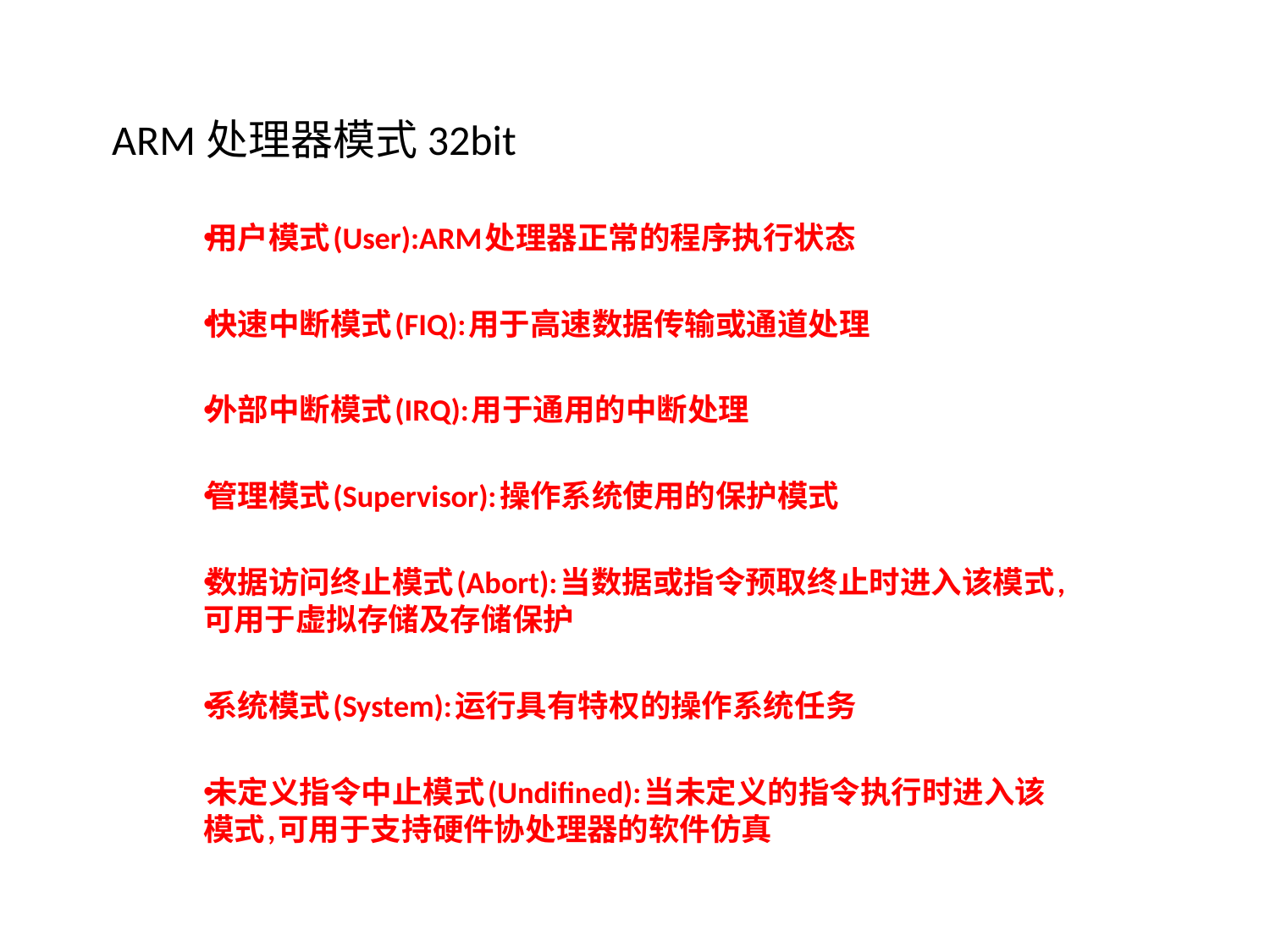

# ARM处理器模式32bit

用户模式(User):ARM处理器正常的程序执行状态

快速中断模式(FIQ):用于高速数据传输或通道处理

外部中断模式(IRQ):用于通用的中断处理

管理模式(Supervisor):操作系统使用的保护模式

数据访问终止模式(Abort):当数据或指令预取终止时进入该模式,可用于虚拟存储及存储保护

系统模式(System):运行具有特权的操作系统任务

未定义指令中止模式(Undifined):当未定义的指令执行时进入该模式,可用于支持硬件协处理器的软件仿真